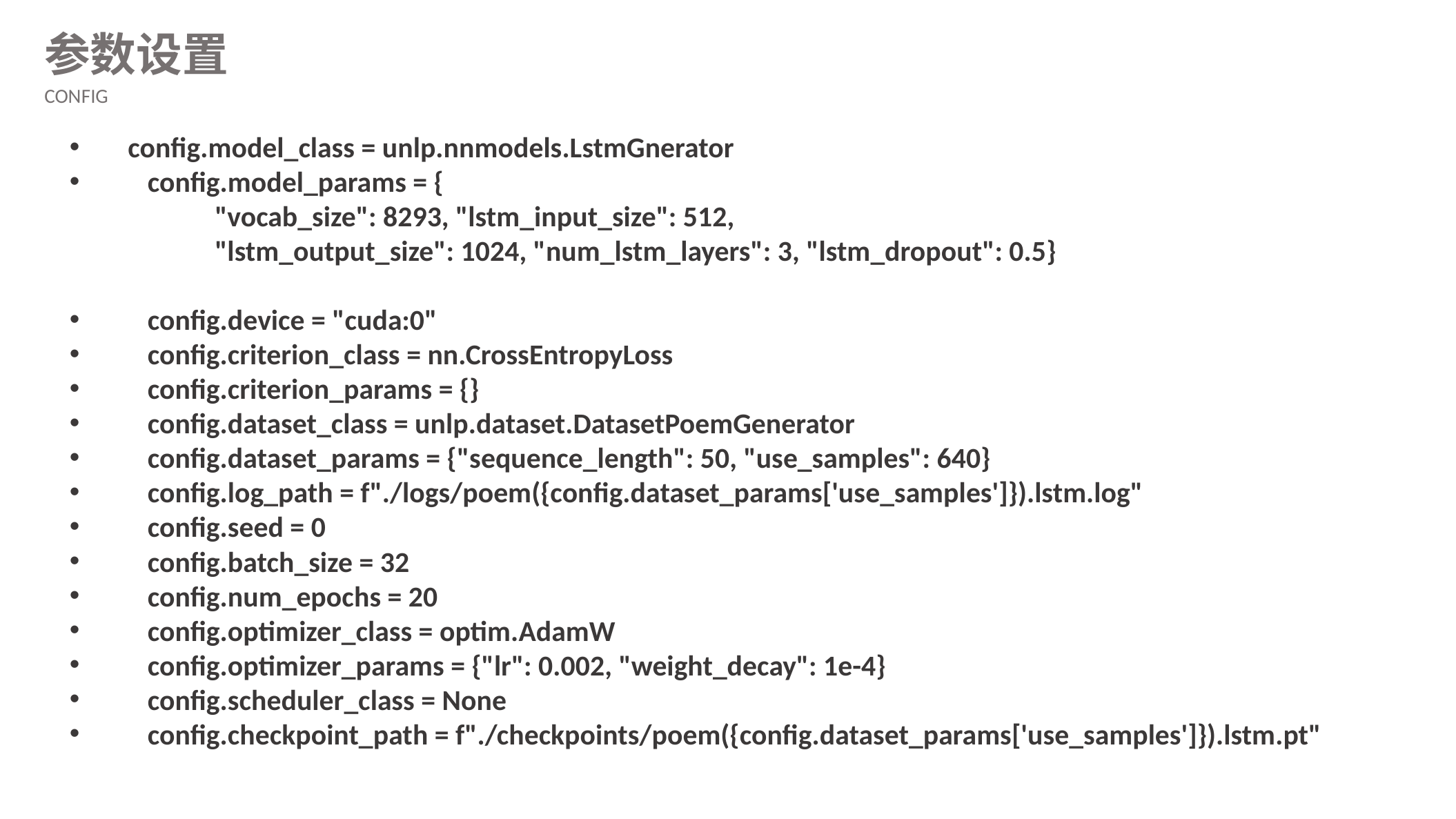

参数设置
CONFIG
 config.model_class = unlp.nnmodels.LstmGnerator
    config.model_params = {
"vocab_size": 8293, "lstm_input_size": 512,
"lstm_output_size": 1024, "num_lstm_layers": 3, "lstm_dropout": 0.5}

    config.device = "cuda:0"
    config.criterion_class = nn.CrossEntropyLoss
    config.criterion_params = {}
    config.dataset_class = unlp.dataset.DatasetPoemGenerator
    config.dataset_params = {"sequence_length": 50, "use_samples": 640}
    config.log_path = f"./logs/poem({config.dataset_params['use_samples']}).lstm.log"
    config.seed = 0
    config.batch_size = 32
    config.num_epochs = 20
    config.optimizer_class = optim.AdamW
    config.optimizer_params = {"lr": 0.002, "weight_decay": 1e-4}
    config.scheduler_class = None
    config.checkpoint_path = f"./checkpoints/poem({config.dataset_params['use_samples']}).lstm.pt"